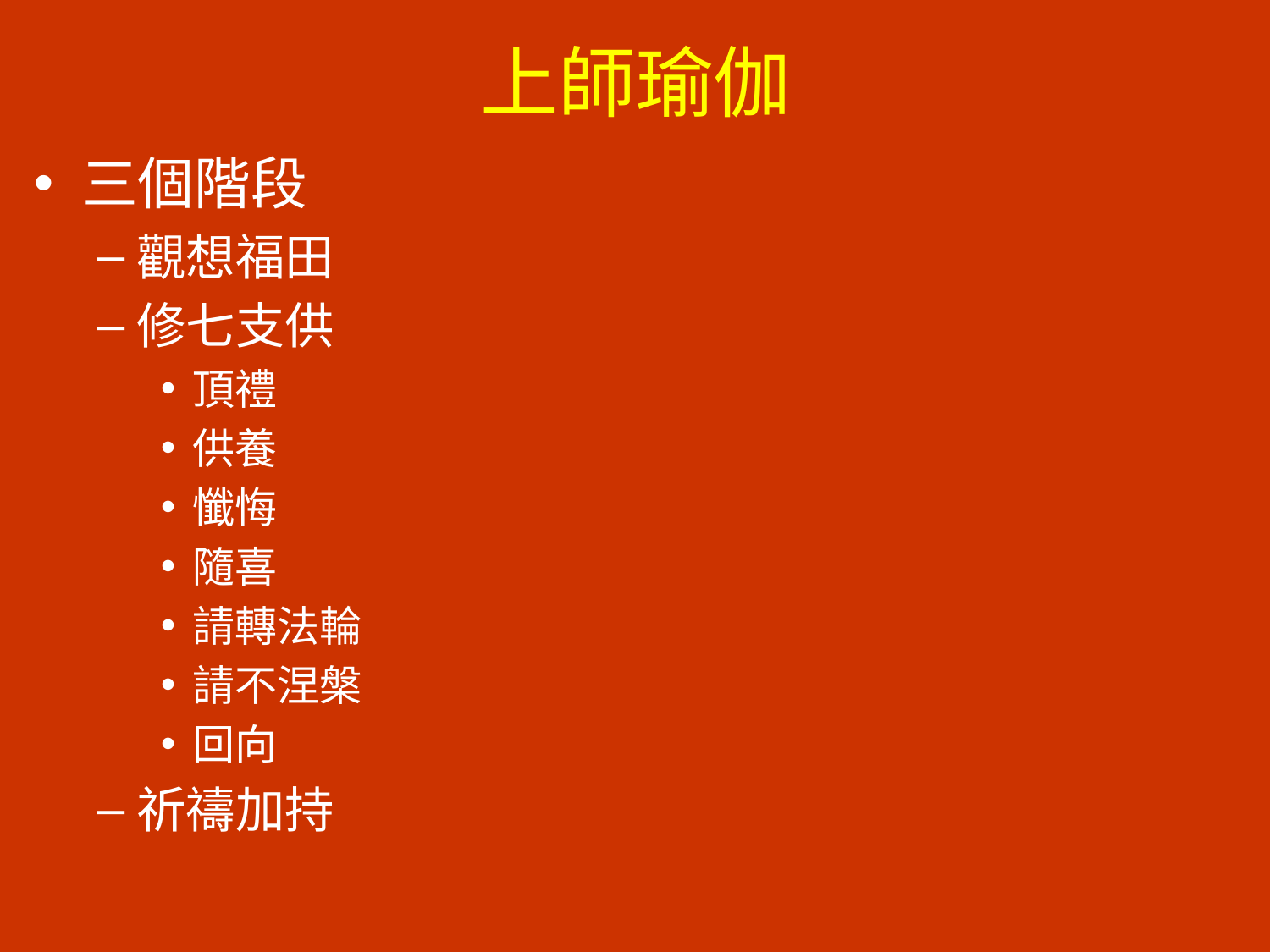

# 上師瑜伽
三個階段
觀想福田
修七支供
頂禮
供養
懺悔
隨喜
請轉法輪
請不涅槃
回向
祈禱加持